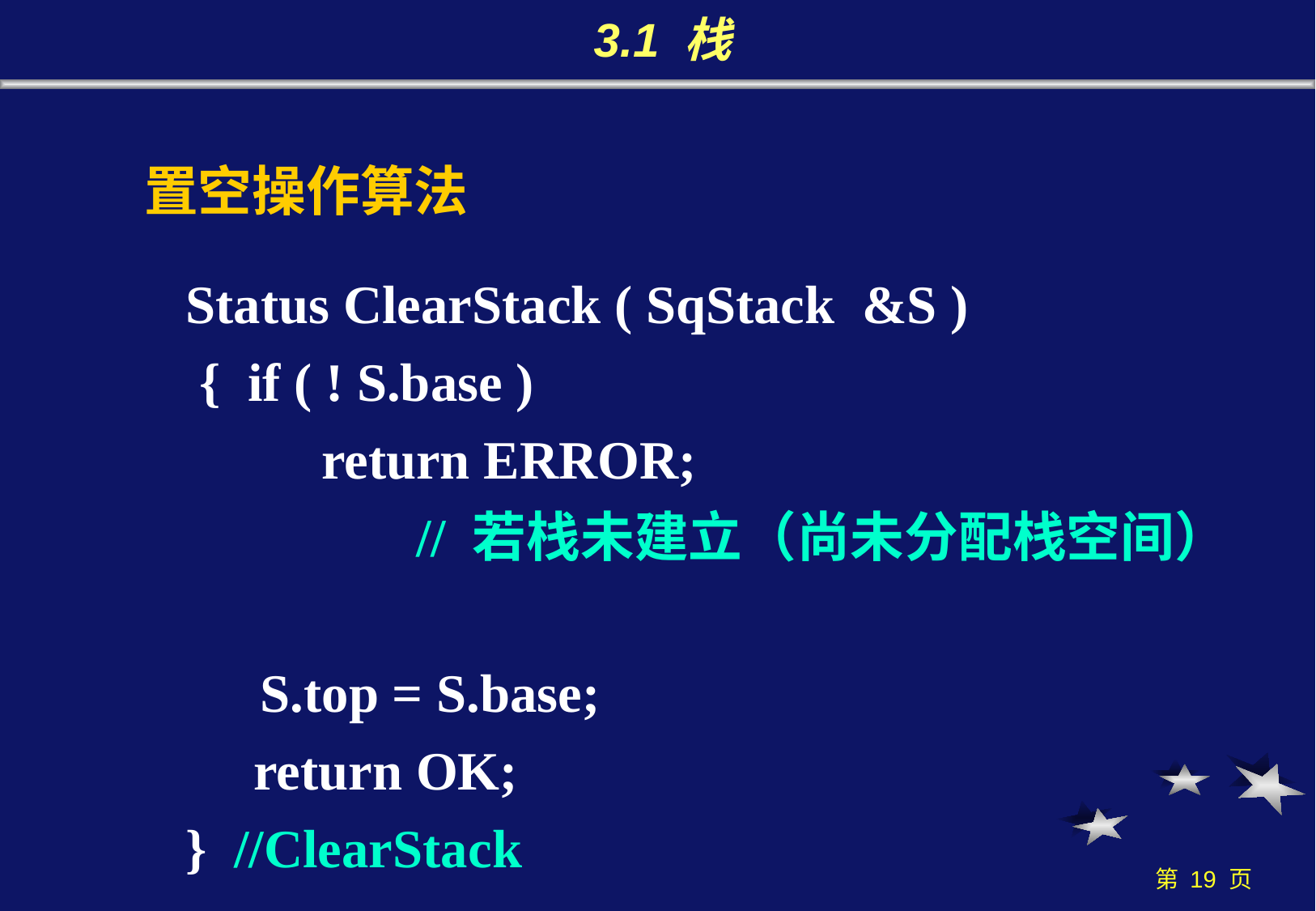

# 3.1 栈
 置空操作算法
Status ClearStack ( SqStack  &S )
 {  if ( ! S.base )
          return ERROR;
                 // 若栈未建立（尚未分配栈空间）
     S.top = S.base;
     return OK;
}  //ClearStack